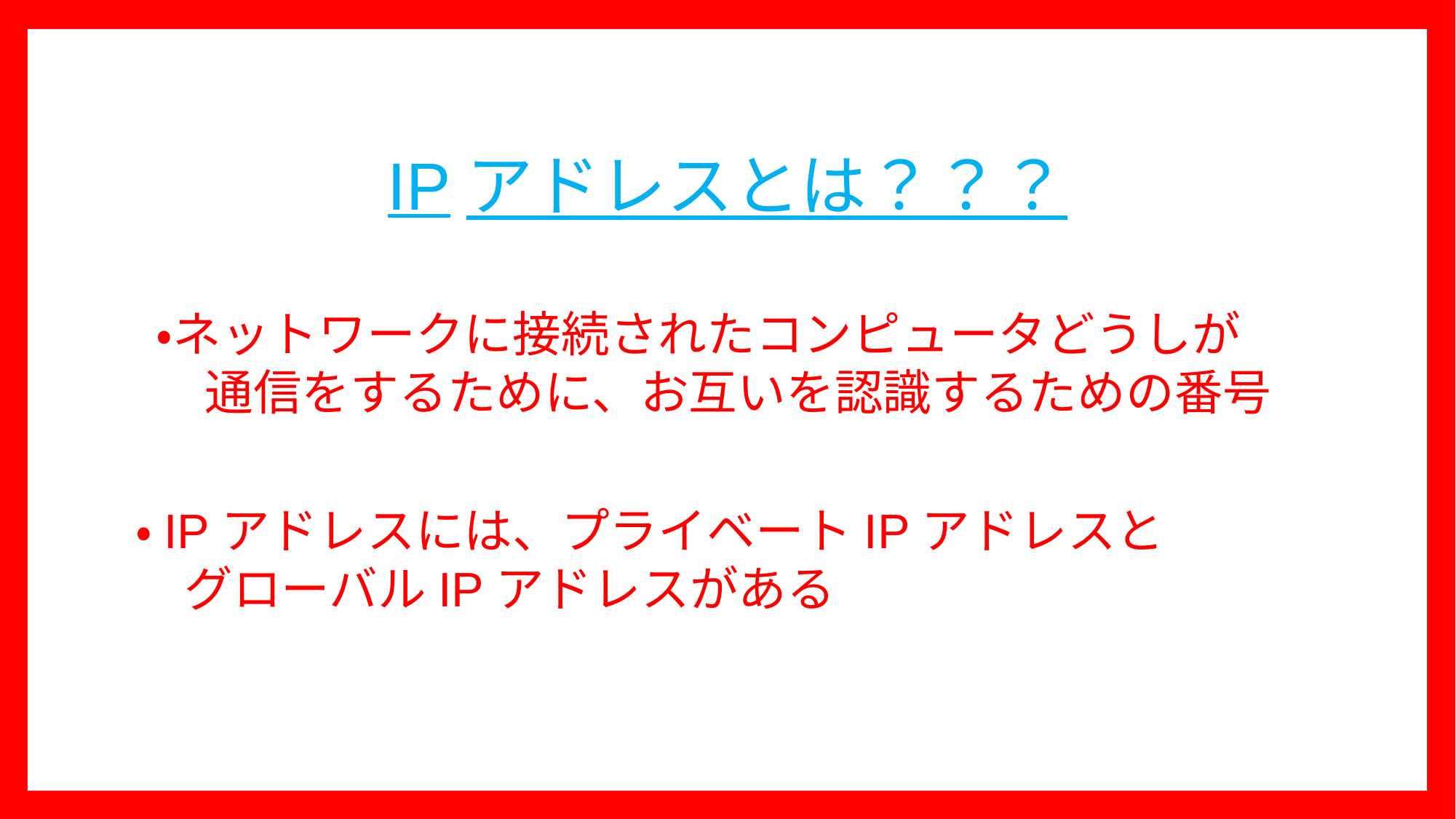

IPアドレスとは？？？
・ネットワークに接続されたコンピュータどうしが
　通信をするために、お互いを認識するための番号
・IPアドレスには、プライベートIPアドレスと
　グローバルIPアドレスがある